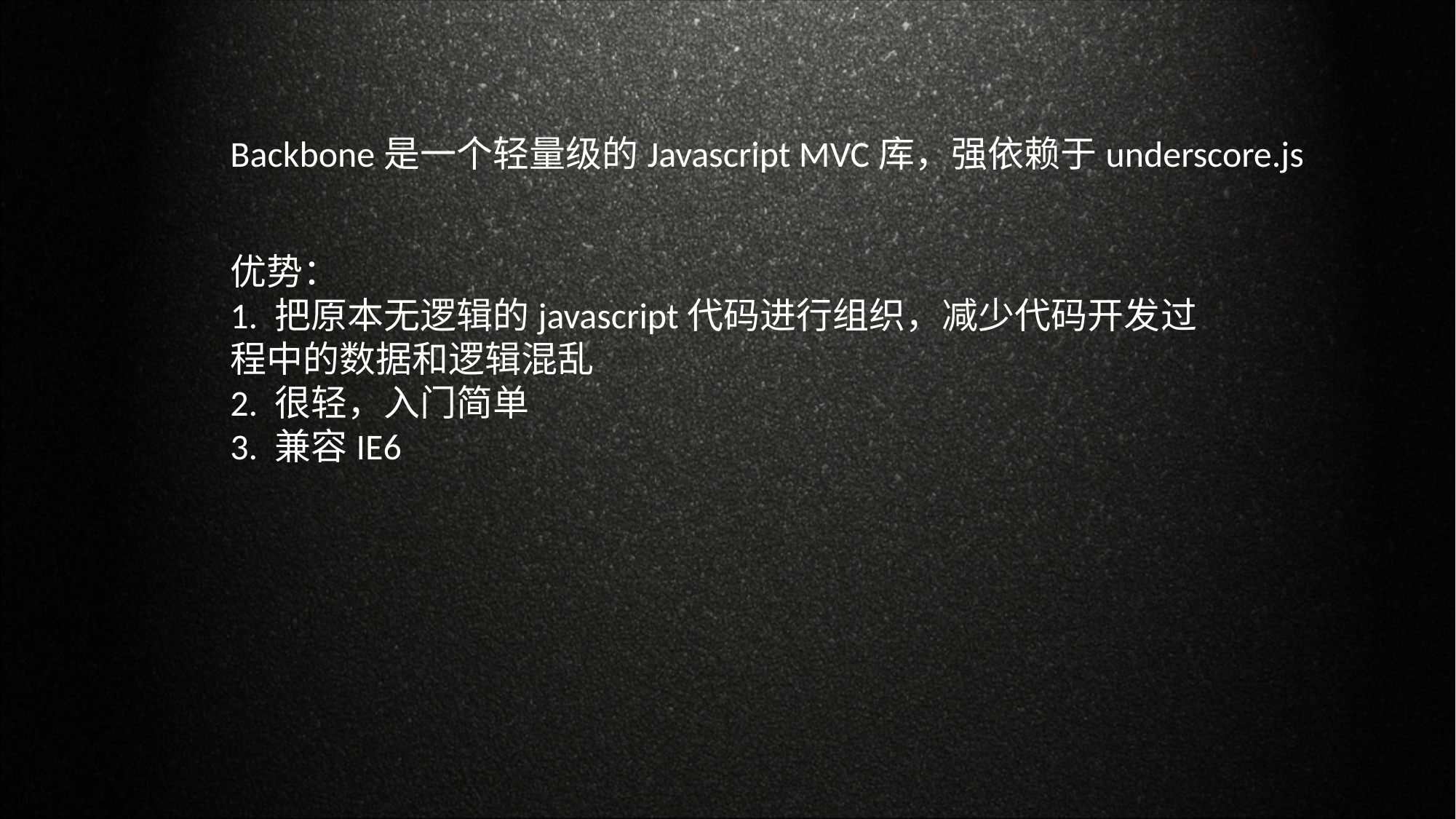

Backbone是一个轻量级的Javascript MVC库，强依赖于underscore.js
优势：
1. 把原本无逻辑的javascript代码进行组织，减少代码开发过程中的数据和逻辑混乱
2. 很轻，入门简单
3. 兼容IE6